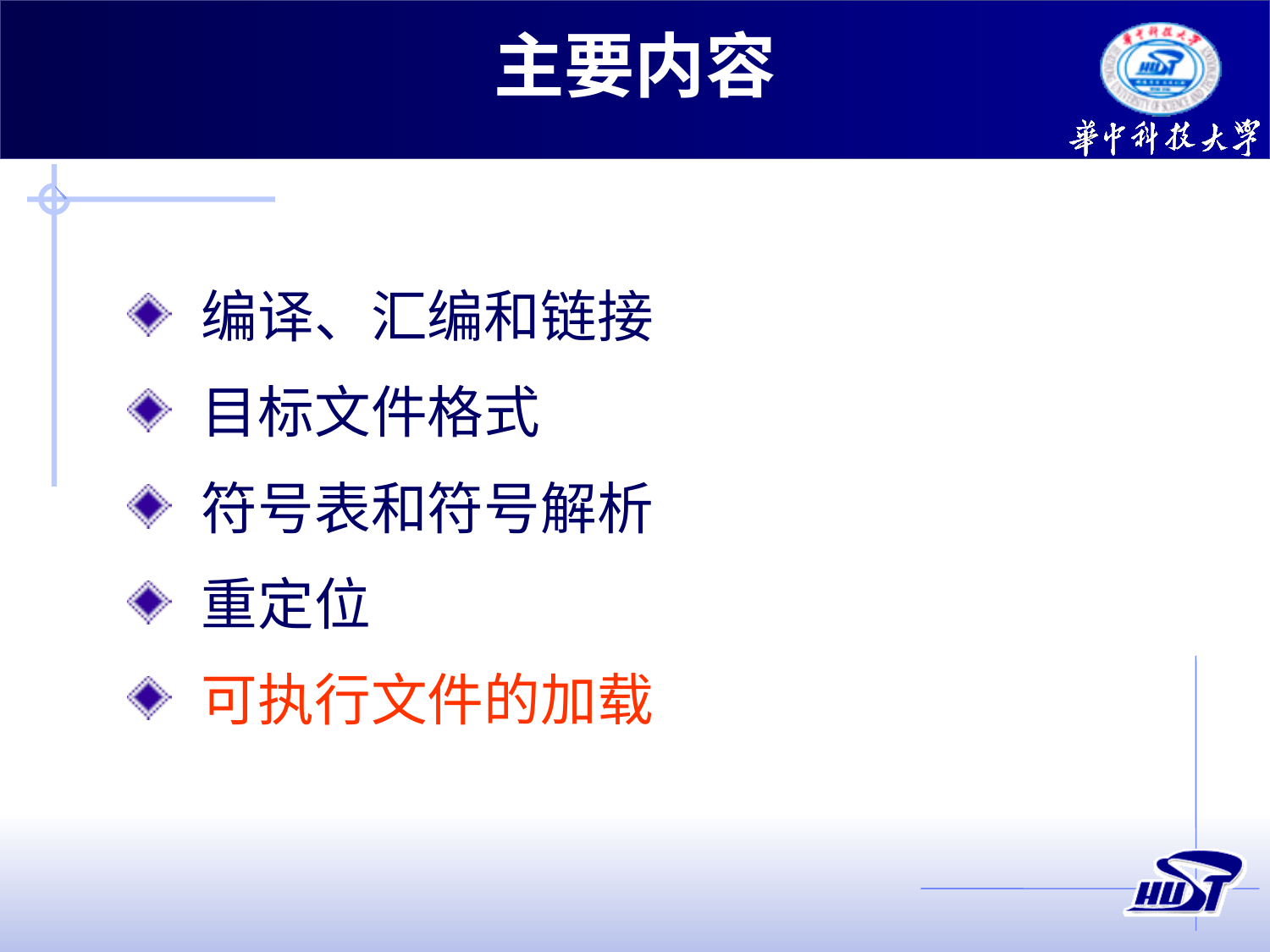

主要内容
 编译、汇编和链接
 目标文件格式
 符号表和符号解析
 重定位
 可执行文件的加载